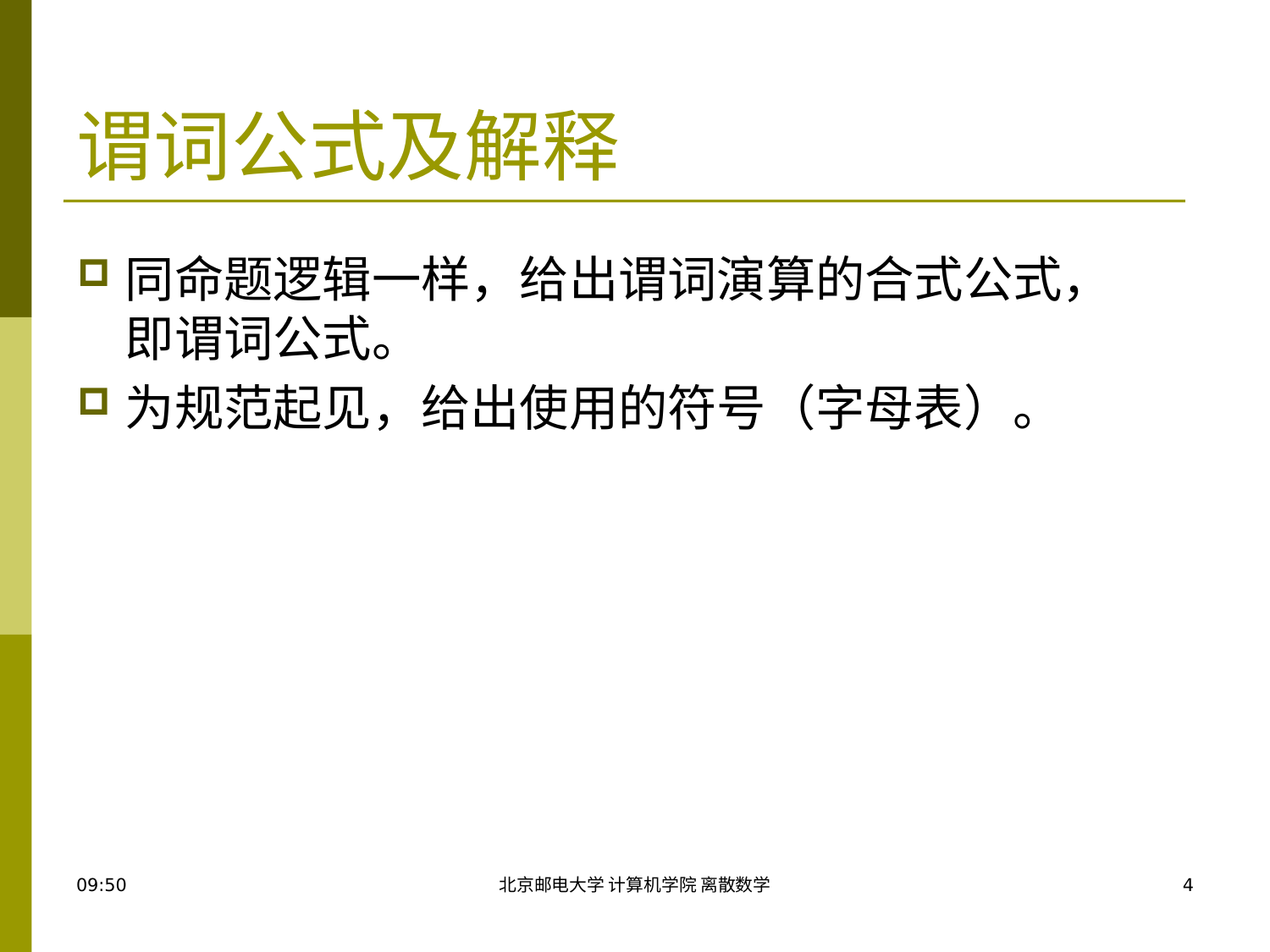

# 谓词公式及解释
同命题逻辑一样，给出谓词演算的合式公式，即谓词公式。
为规范起见，给出使用的符号（字母表）。
09:50
北京邮电大学 计算机学院 离散数学
4